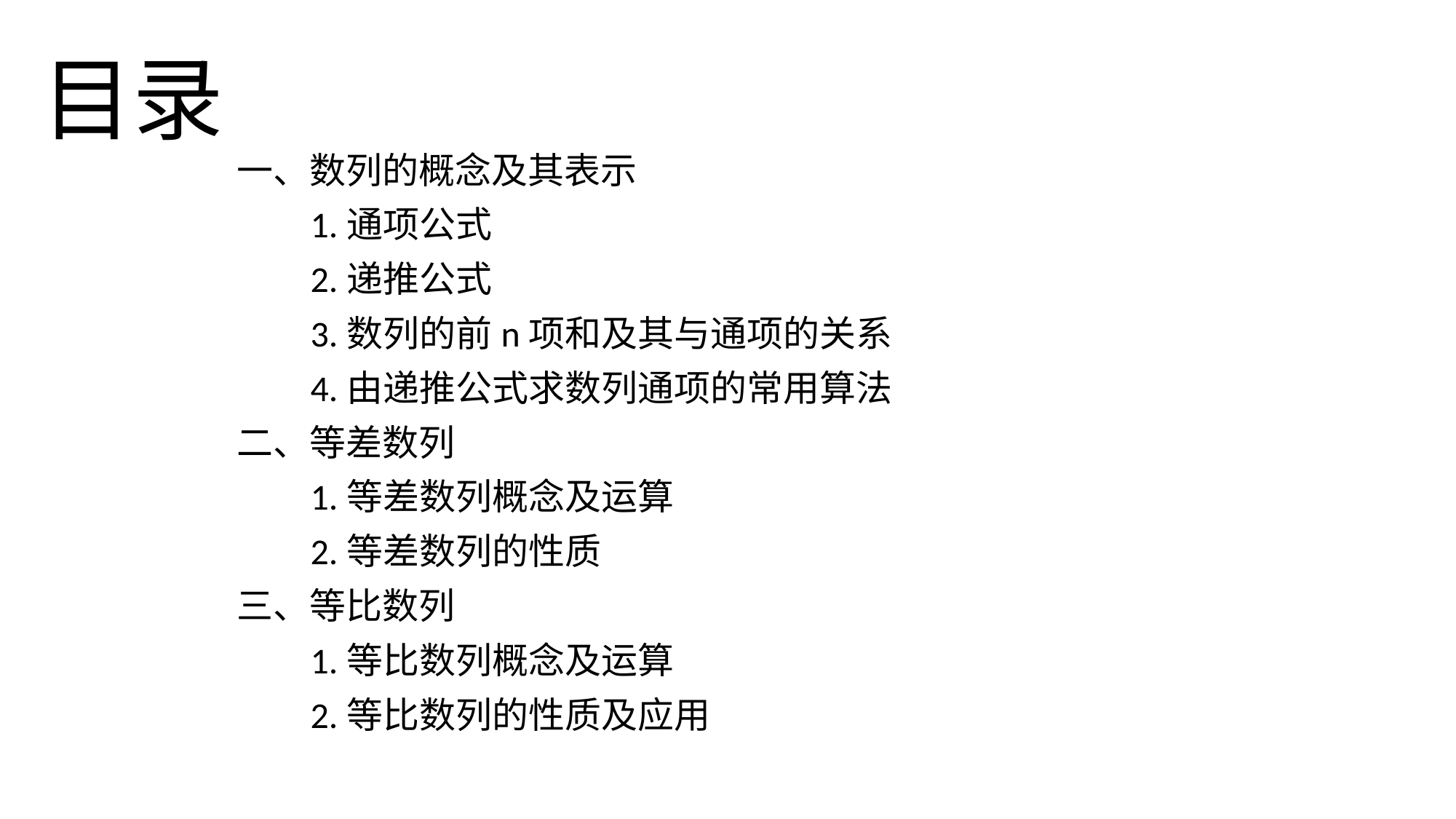

目录
一、数列的概念及其表示
         1.通项公式
         2.递推公式
         3.数列的前n项和及其与通项的关系
         4.由递推公式求数列通项的常用算法
二、等差数列
         1.等差数列概念及运算
         2.等差数列的性质
三、等比数列
         1.等比数列概念及运算
         2.等比数列的性质及应用